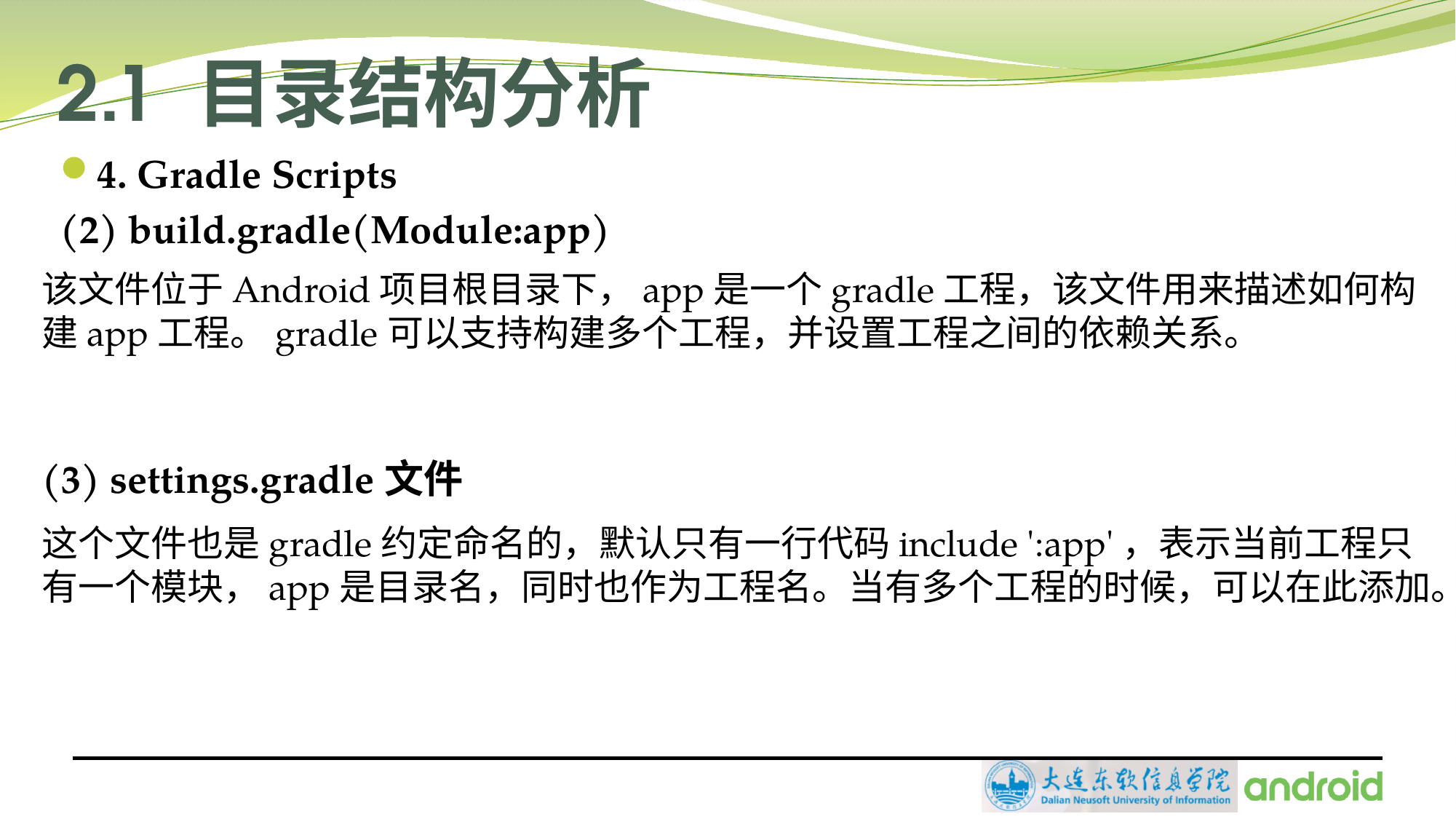

# 2.1 目录结构分析
4. Gradle Scripts
(2) build.gradle(Module:app)

该文件位于Android项目根目录下，app是一个gradle工程，该文件用来描述如何构建app工程。gradle可以支持构建多个工程，并设置工程之间的依赖关系。
(3) settings.gradle文件

这个文件也是gradle约定命名的，默认只有一行代码include ':app'，表示当前工程只有一个模块，app是目录名，同时也作为工程名。当有多个工程的时候，可以在此添加。